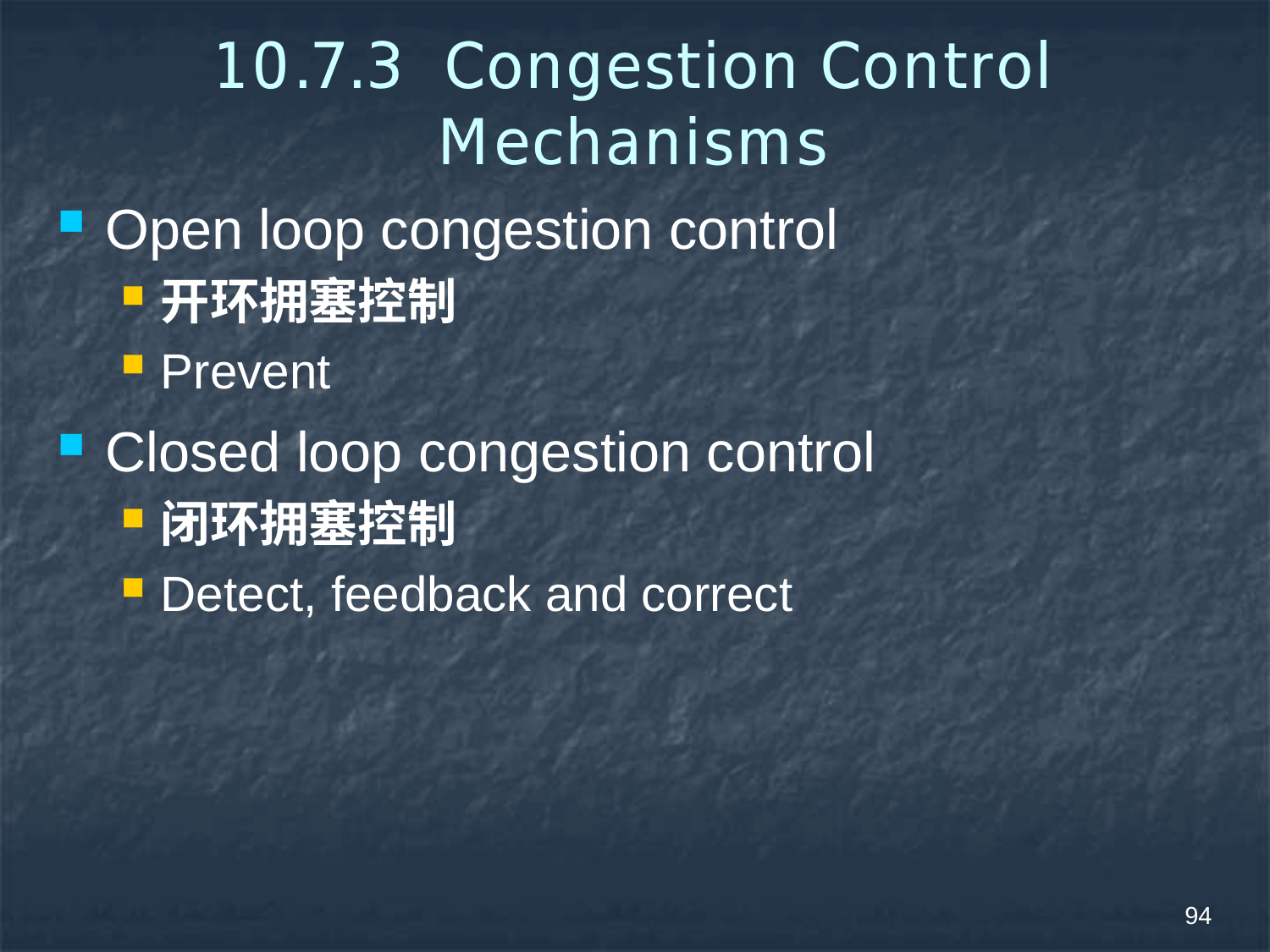

# 10.7.3  Congestion Control Mechanisms
Open loop congestion control
开环拥塞控制
Prevent
Closed loop congestion control
闭环拥塞控制
Detect, feedback and correct
94